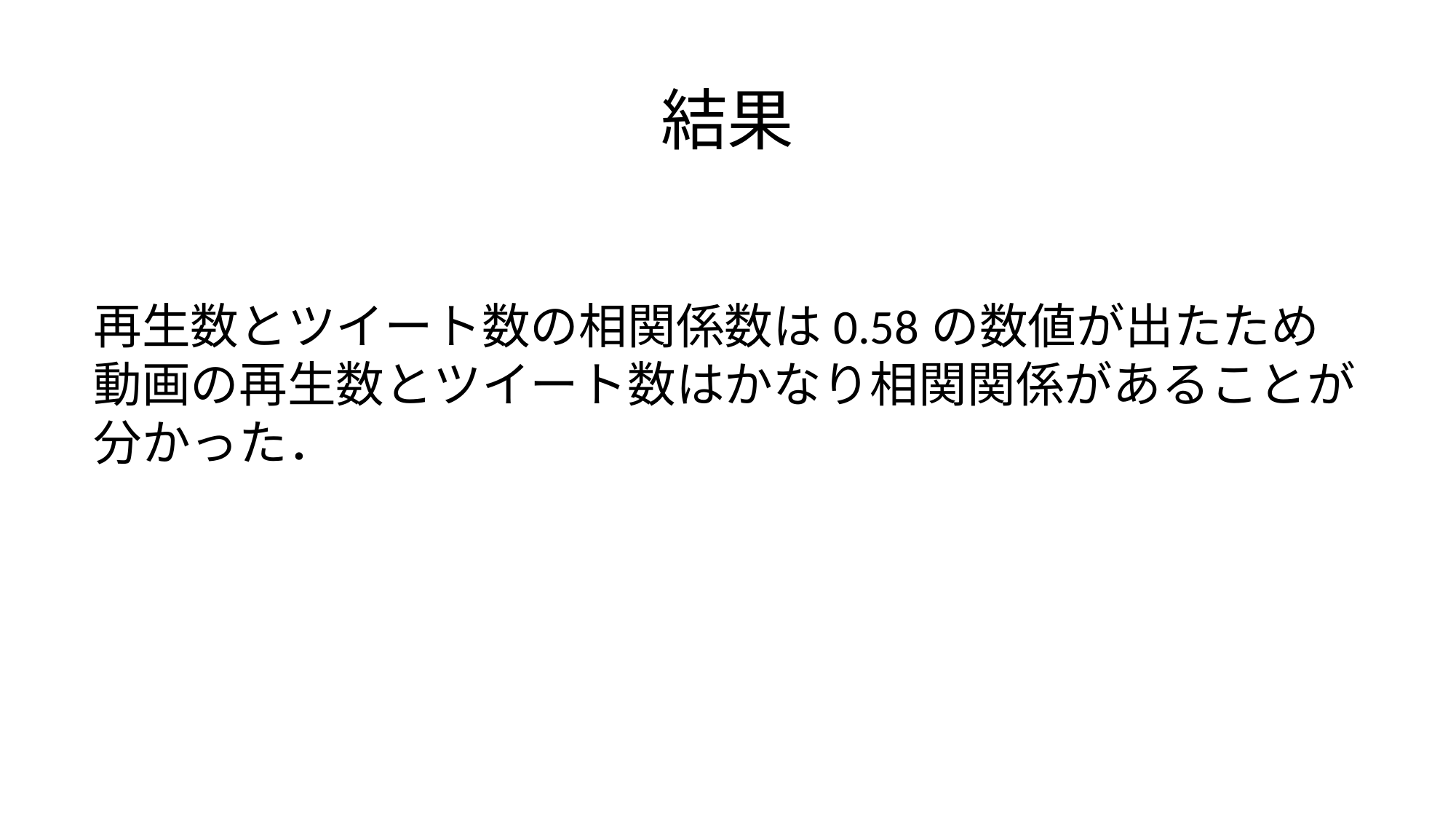

# 結果
再生数とツイート数の相関係数は0.58の数値が出たため動画の再生数とツイート数はかなり相関関係があることが分かった．